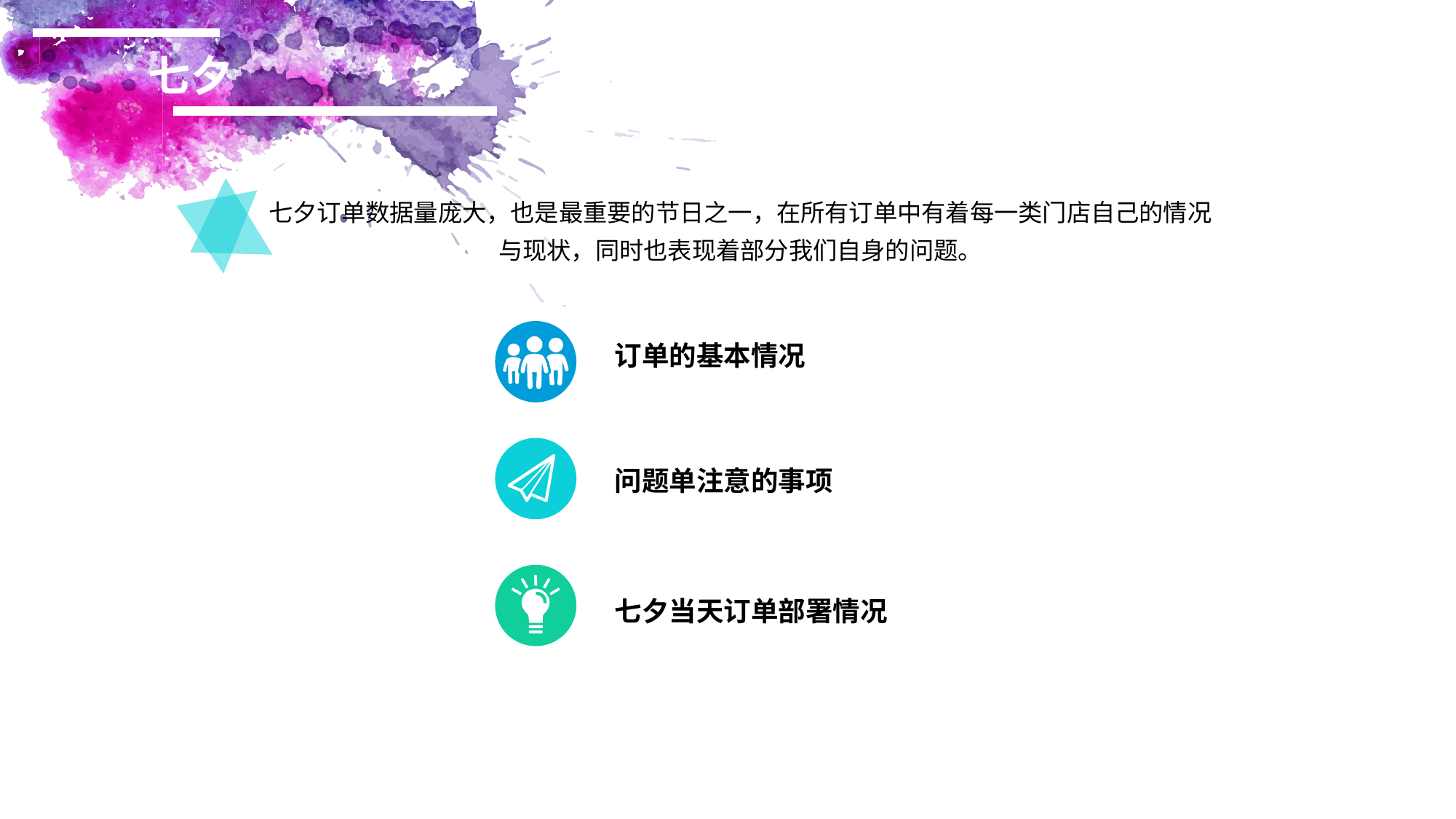

七夕

七夕订单数据量庞大，也是最重要的节日之一，在所有订单中有着每一类门店自己的情况与现状，同时也表现着部分我们自身的问题。

订单的基本情况

问题单注意的事项

七夕当天订单部署情况